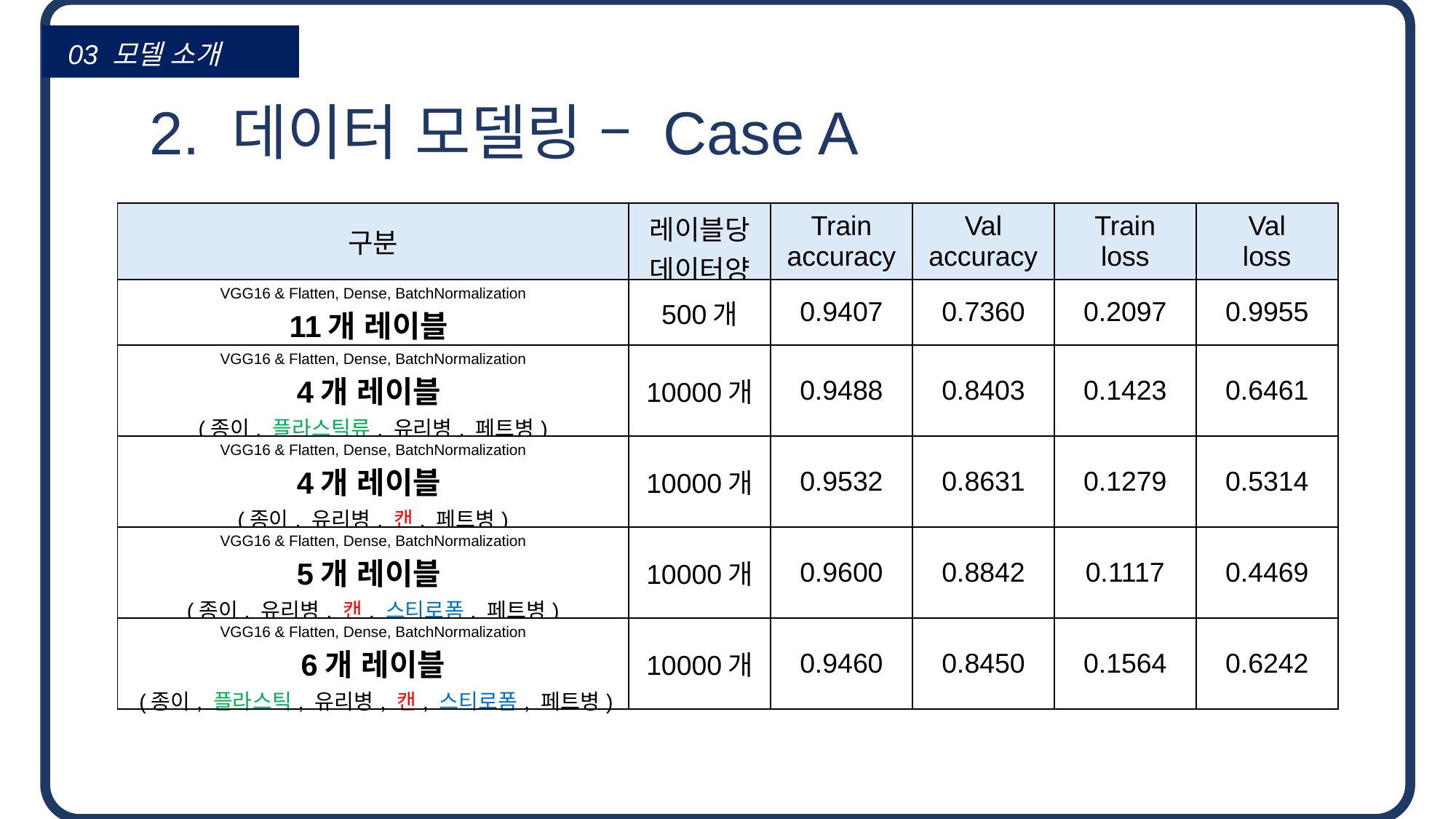

구분
train_accuracy
val_accuracy

03 모델 소개
  2. 데이터 모델링 – Case A
| 구분 | 레이블당데이터양 | Train accuracy | Val accuracy | Train loss | Val loss |
| --- | --- | --- | --- | --- | --- |
| VGG16 & Flatten, Dense, BatchNormalization 11개 레이블 | 500개 | 0.9407 | 0.7360 | 0.2097 | 0.9955 |
| VGG16 & Flatten, Dense, BatchNormalization 4개 레이블 (종이, 플라스틱류, 유리병, 페트병) | 10000개 | 0.9488 | 0.8403 | 0.1423 | 0.6461 |
| VGG16 & Flatten, Dense, BatchNormalization 4개 레이블 (종이, 유리병, 캔, 페트병) | 10000개 | 0.9532 | 0.8631 | 0.1279 | 0.5314 |
| VGG16 & Flatten, Dense, BatchNormalization 5개 레이블 (종이, 유리병, 캔, 스티로폼, 페트병) | 10000개 | 0.9600 | 0.8842 | 0.1117 | 0.4469 |
| VGG16 & Flatten, Dense, BatchNormalization 6개 레이블 (종이, 플라스틱, 유리병, 캔, 스티로폼, 페트병) | 10000개 | 0.9460 | 0.8450 | 0.1564 | 0.6242 |